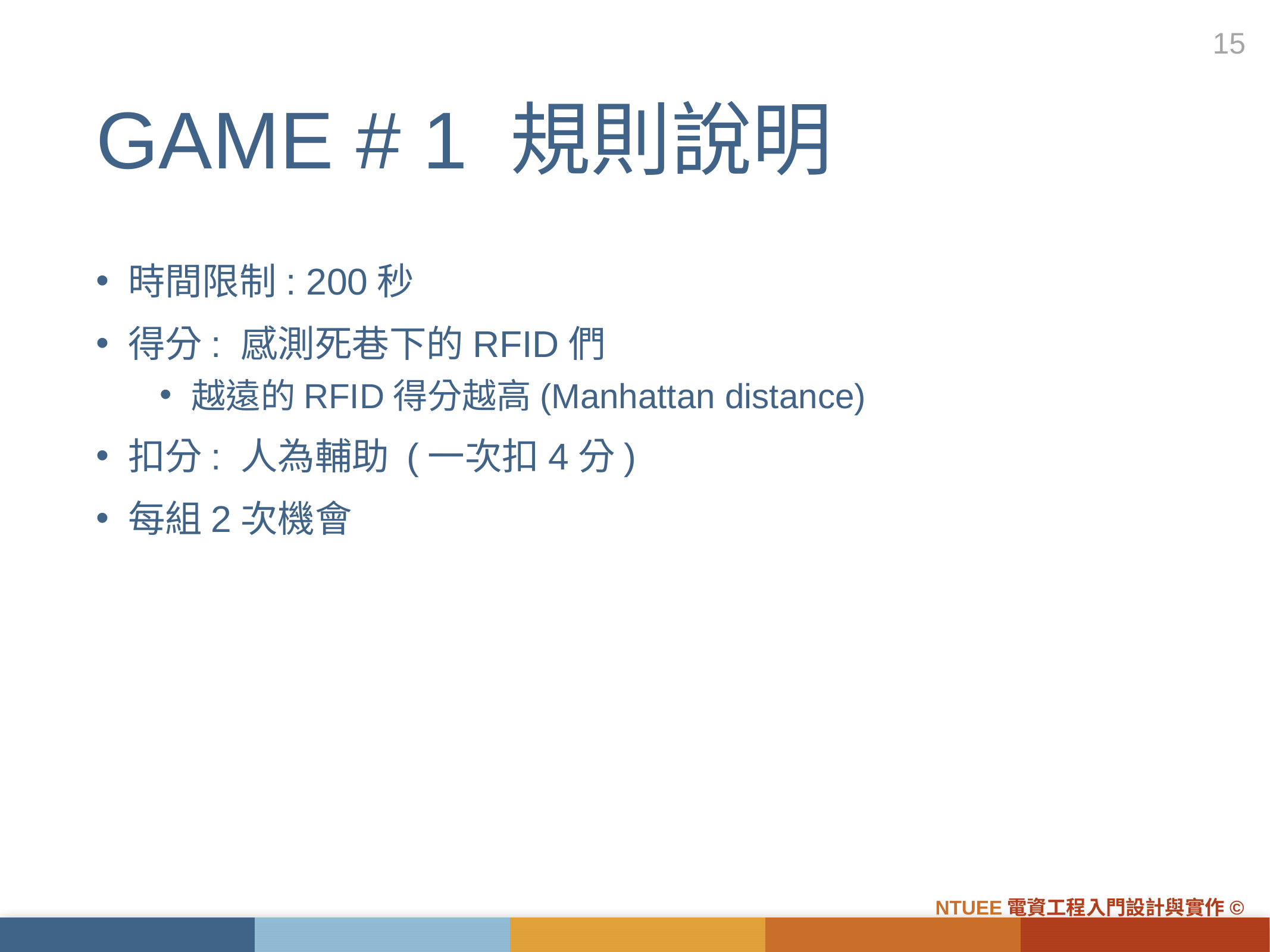

15
# GAME # 1 規則說明
時間限制: 200秒
得分: 感測死巷下的RFID們
越遠的RFID得分越高(Manhattan distance)
扣分: 人為輔助 (一次扣4分)
每組2次機會